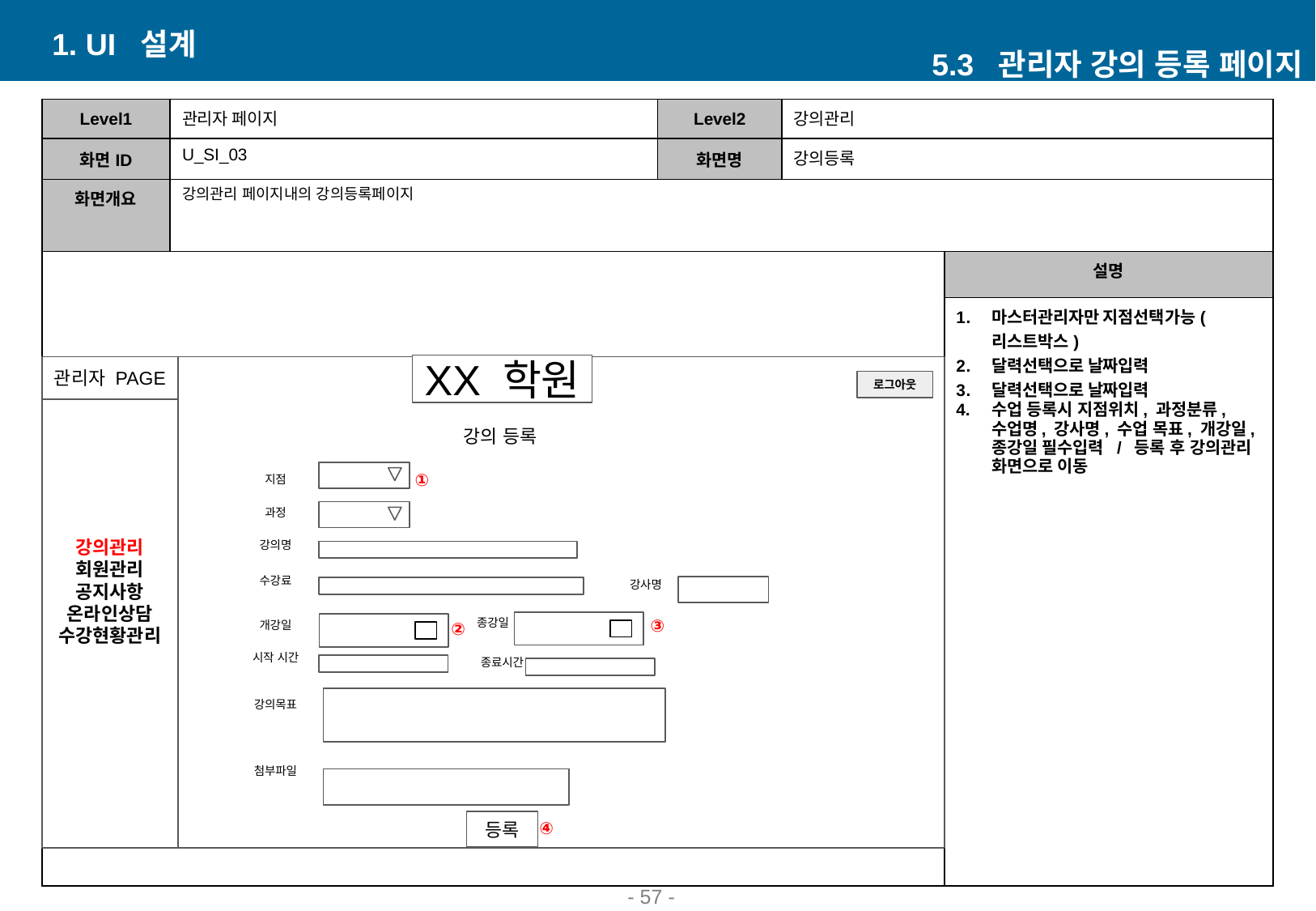

1. UI  설계
5.3  관리자 강의 등록 페이지
| Level1 | 관리자 페이지 | Level2 | 강의관리 |  |
| --- | --- | --- | --- | --- |
| 화면ID | U\_SI\_03 | 화면명 | 강의등록 |  |
| 화면개요 | 강의관리 페이지내의 강의등록페이지 |  |  |  |
|  |  |  |  | 설명 |
|  |  |  |  | 마스터관리자만 지점선택가능(리스트박스) 달력선택으로 날짜입력 달력선택으로 날짜입력 수업 등록시 지점위치, 과정분류, 수업명, 강사명, 수업 목표, 개강일, 종강일 필수입력 / 등록 후 강의관리 화면으로 이동 |
XX 학원

강의관리
회원관리
공지사항
온라인상담
수강현황관리

관리자 PAGE

로그아웃
강의 등록
①

지점

과정

강의명

수강료
강사명

종강일
③
개강일
②

시작 시간
종료시간

강의목표
첨부파일

④
등록
- 57 -